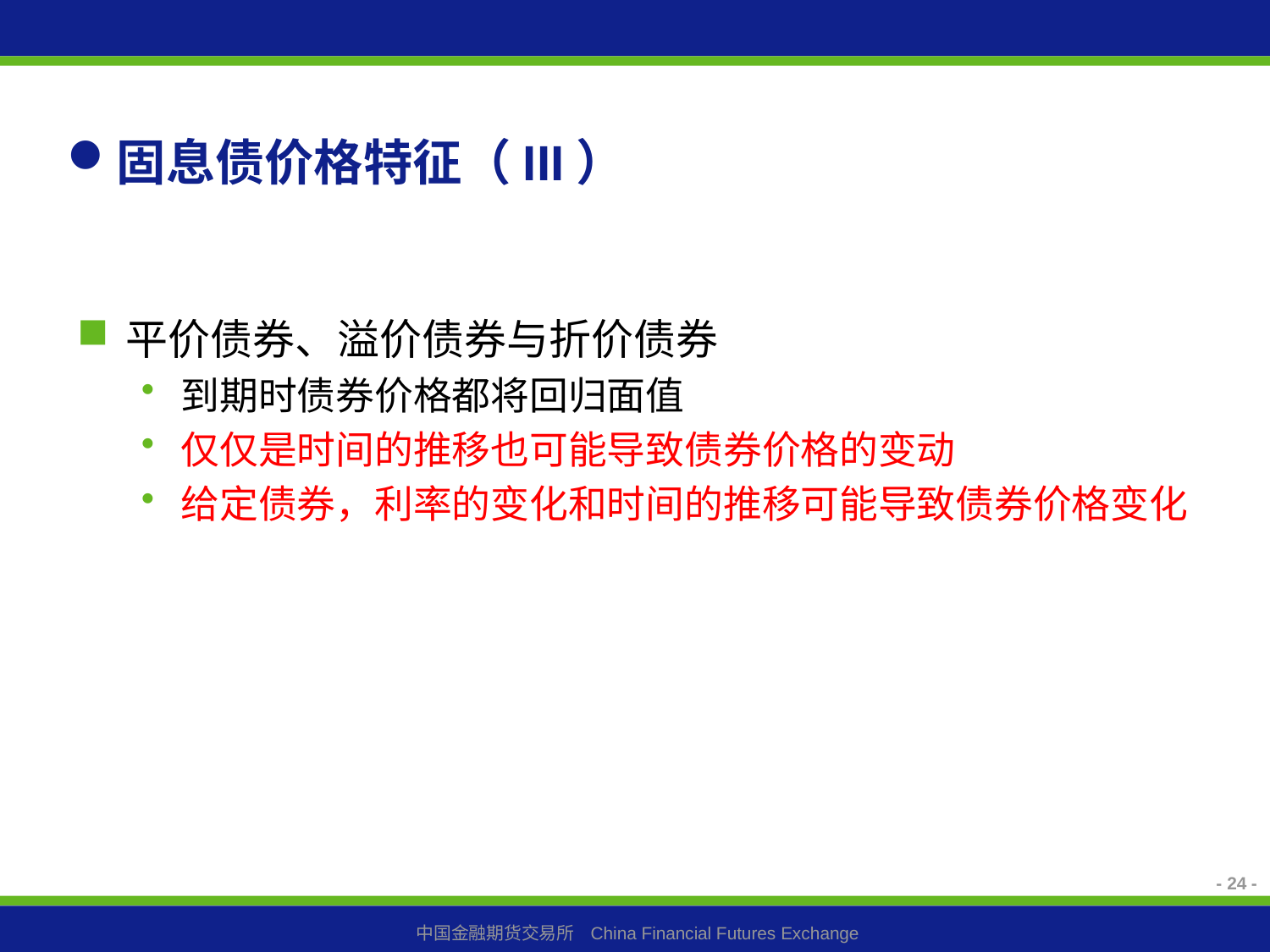

# 固息债价格特征（III）
平价债券、溢价债券与折价债券
到期时债券价格都将回归面值
仅仅是时间的推移也可能导致债券价格的变动
给定债券，利率的变化和时间的推移可能导致债券价格变化
24